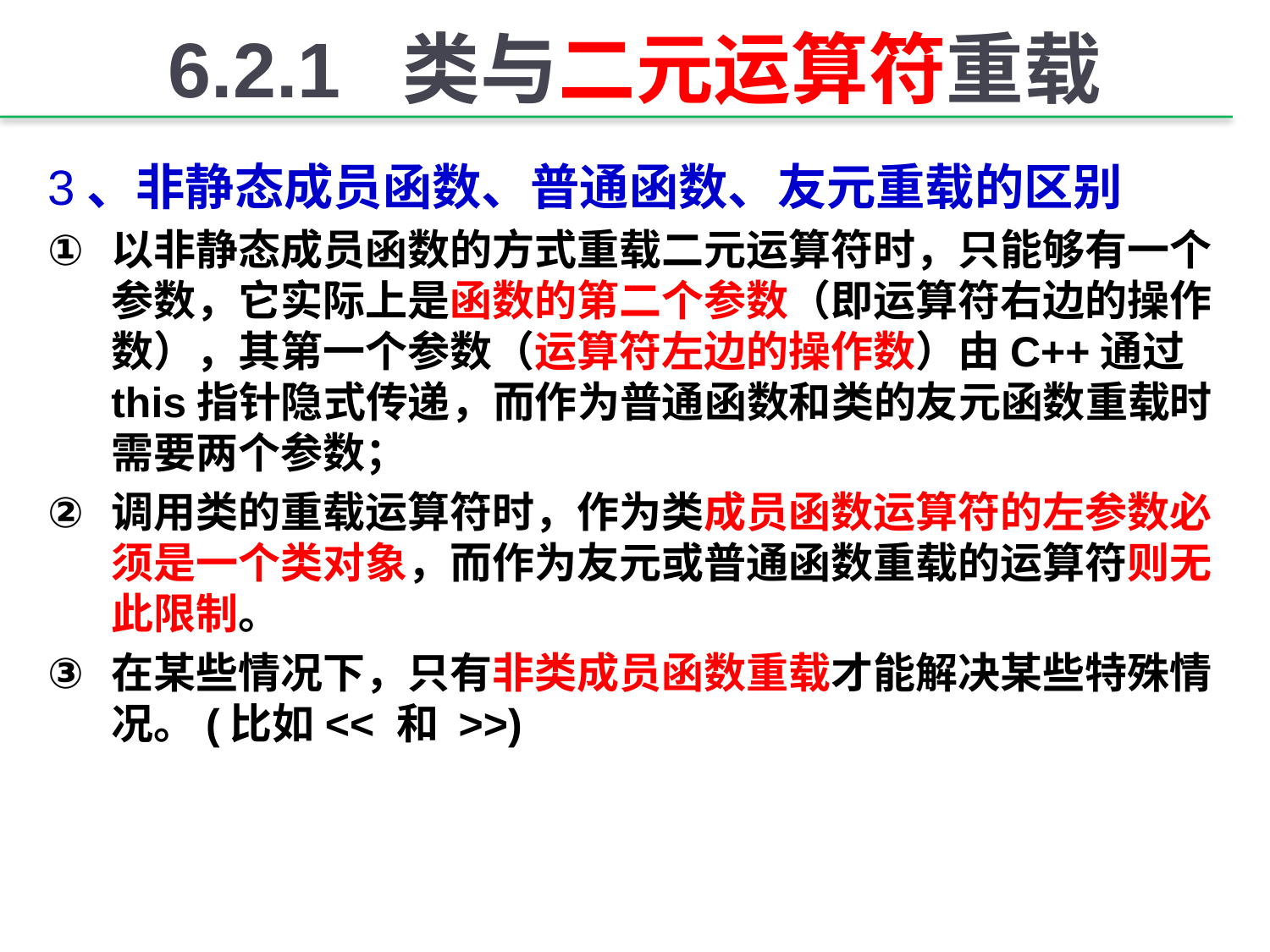

# 6.2.1  类与二元运算符重载
3、非静态成员函数、普通函数、友元重载的区别
以非静态成员函数的方式重载二元运算符时，只能够有一个参数，它实际上是函数的第二个参数（即运算符右边的操作数），其第一个参数（运算符左边的操作数）由C++通过this指针隐式传递，而作为普通函数和类的友元函数重载时需要两个参数；
调用类的重载运算符时，作为类成员函数运算符的左参数必须是一个类对象，而作为友元或普通函数重载的运算符则无此限制。
在某些情况下，只有非类成员函数重载才能解决某些特殊情况。(比如<< 和 >>)